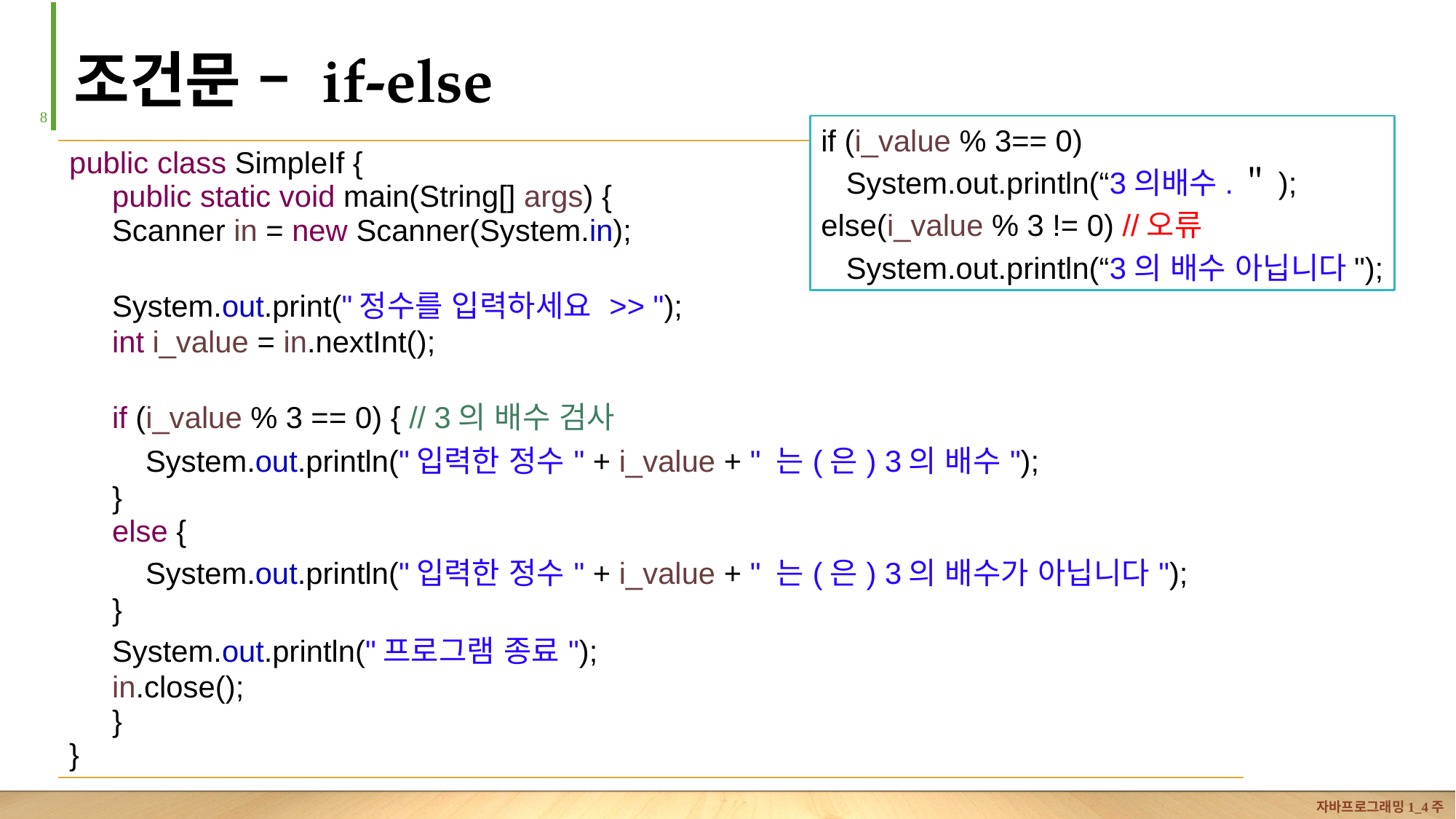

# 조건문 – if-else
8
if (i_value % 3== 0)
   System.out.println(“3의배수.＂);
else(i_value % 3 != 0) //오류
   System.out.println(“3의 배수 아닙니다");
| public class SimpleIf { public static void main(String[] args) { Scanner in = new Scanner(System.in); System.out.print("정수를 입력하세요 >> "); int i\_value = in.nextInt(); if (i\_value % 3 == 0) { // 3의 배수 검사 System.out.println("입력한 정수" + i\_value + " 는(은) 3의 배수"); } else { System.out.println("입력한 정수" + i\_value + " 는(은) 3의 배수가 아닙니다"); } System.out.println("프로그램 종료"); in.close(); } } |
| --- |
자바프로그래밍1_4주